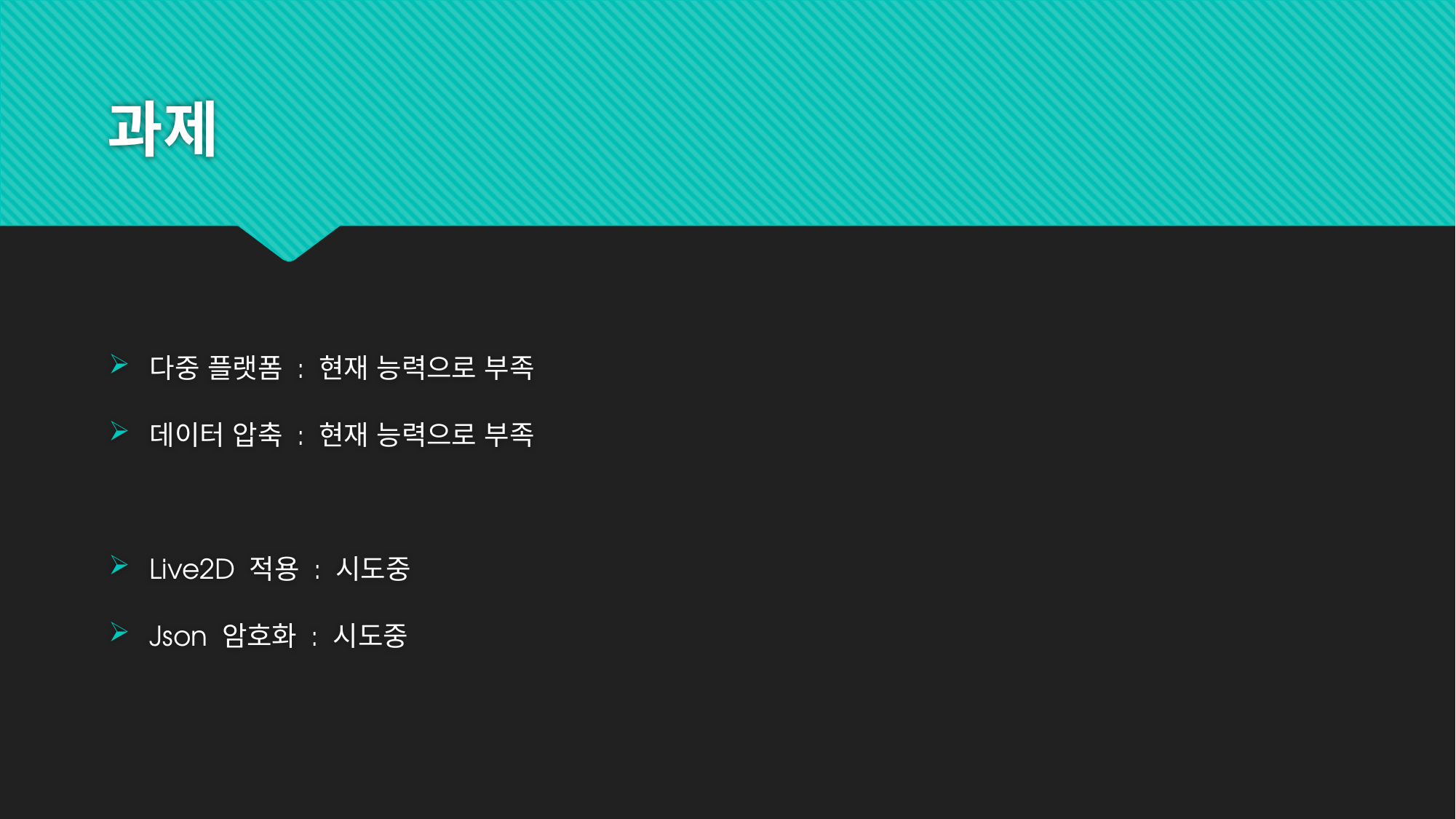

# 과제
다중 플랫폼 : 현재 능력으로 부족
데이터 압축 : 현재 능력으로 부족

Live2D 적용 : 시도중
Json 암호화 : 시도중